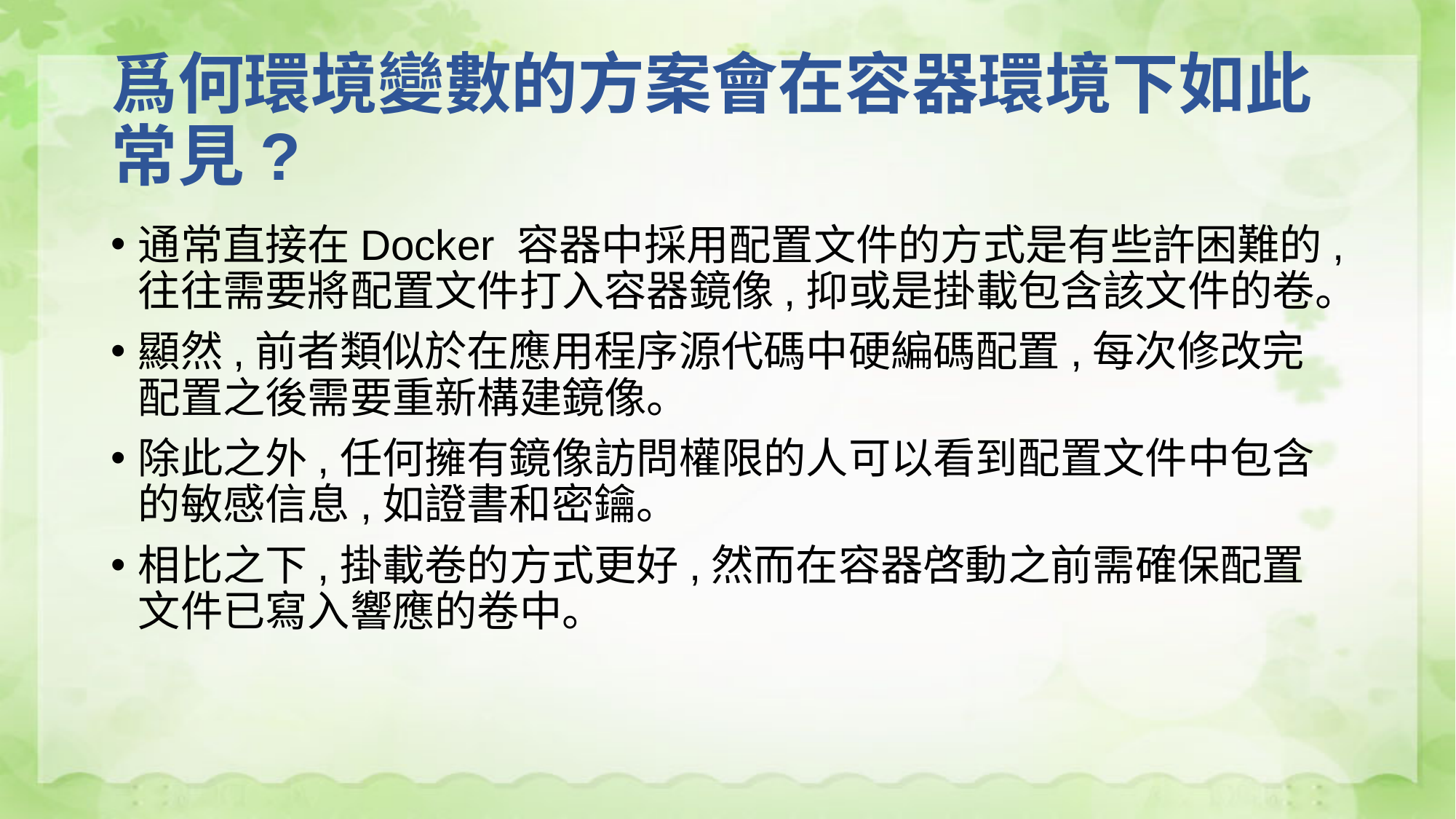

# 爲何環境變數的方案會在容器環境下如此常見?
通常直接在Docker 容器中採用配置文件的方式是有些許困難的,往往需要將配置文件打入容器鏡像,抑或是掛載包含該文件的卷。
顯然,前者類似於在應用程序源代碼中硬編碼配置,每次修改完配置之後需要重新構建鏡像。
除此之外,任何擁有鏡像訪問權限的人可以看到配置文件中包含的敏感信息,如證書和密鑰。
相比之下,掛載卷的方式更好,然而在容器啓動之前需確保配置文件已寫入響應的卷中。